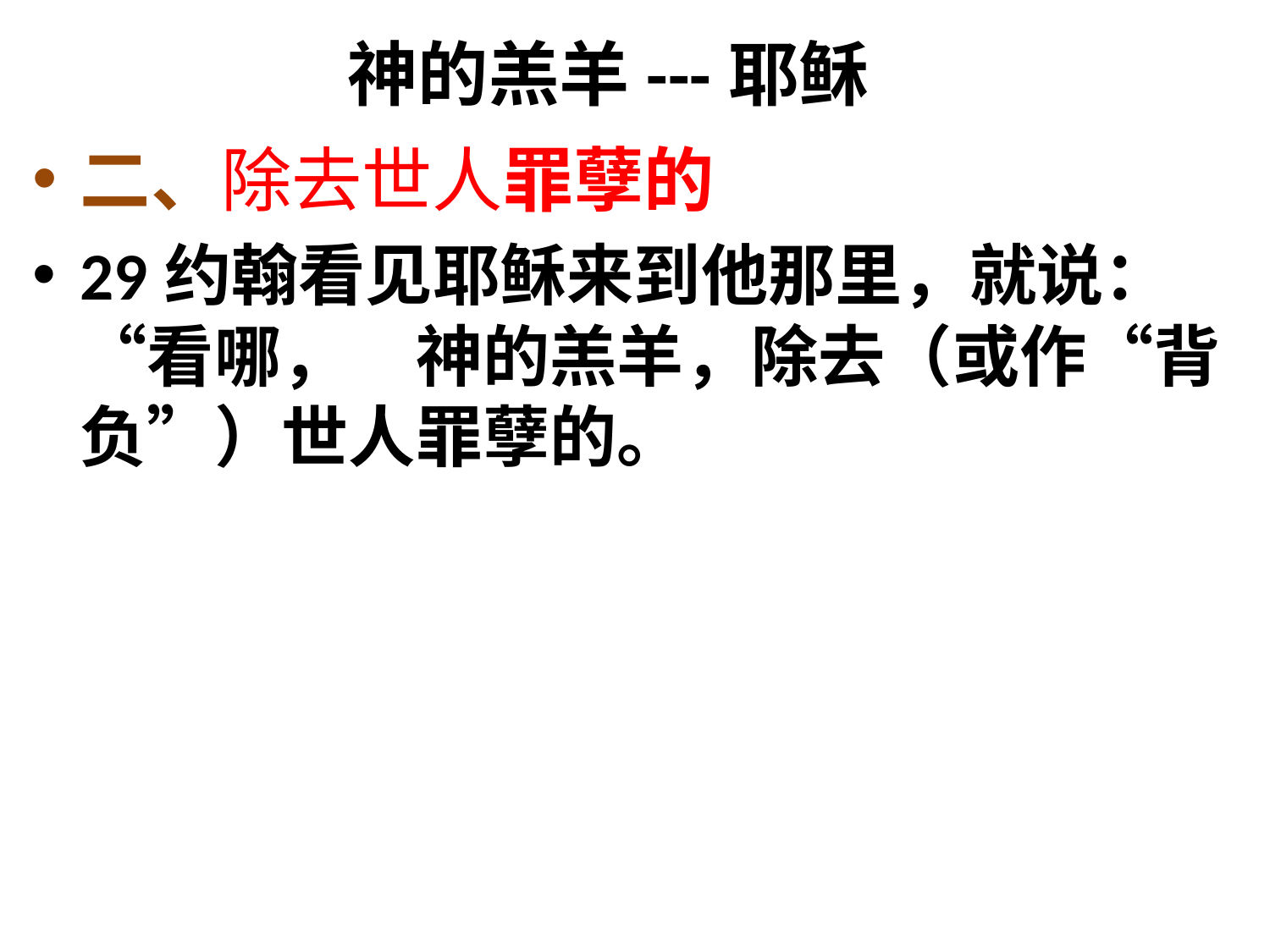

# 神的羔羊---耶稣
二、除去世人罪孽的
29约翰看见耶稣来到他那里，就说：“看哪，　神的羔羊，除去（或作“背负”）世人罪孽的。